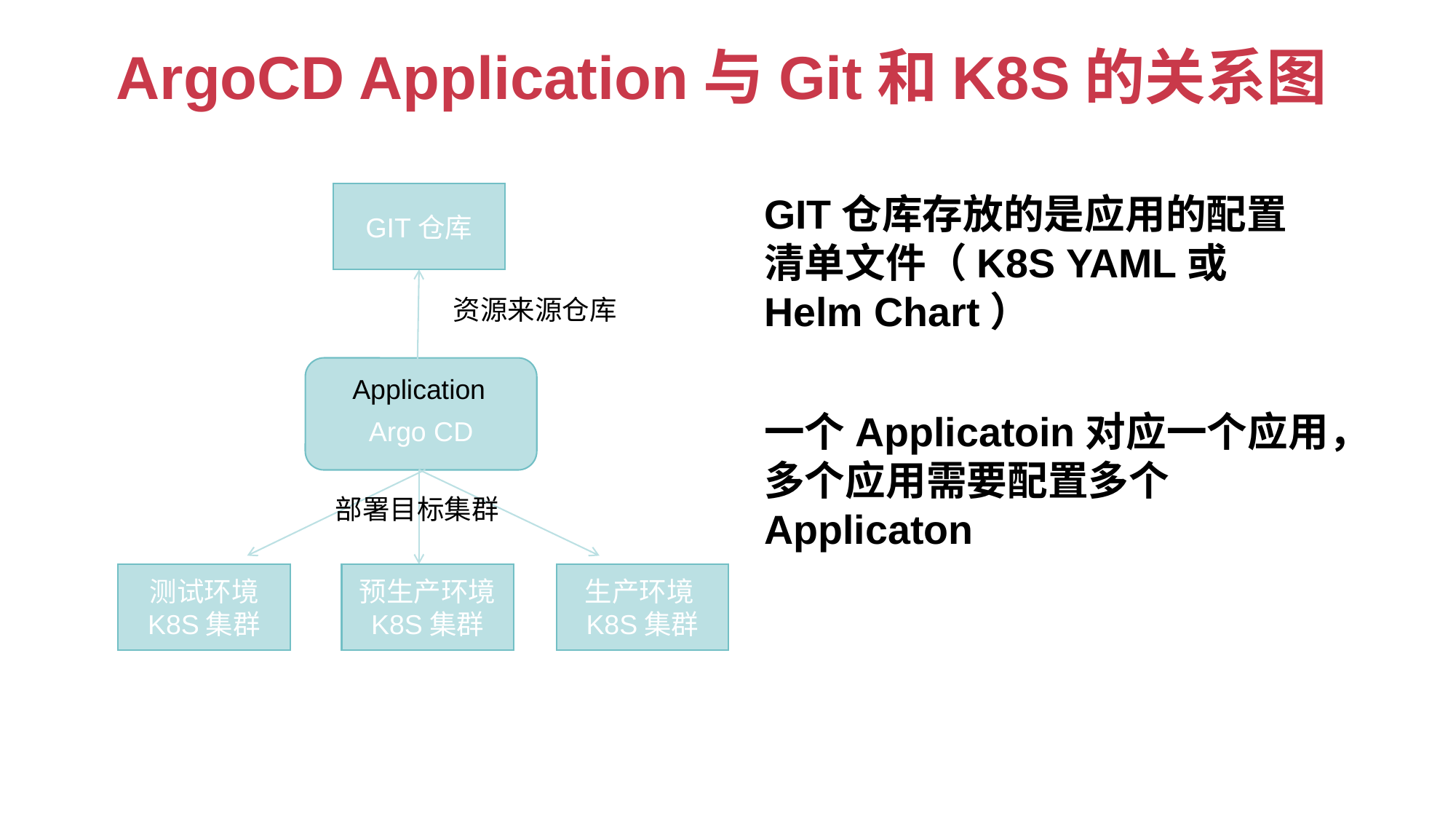

ArgoCD Application与Git和K8S的关系图
GIT仓库
GIT仓库存放的是应用的配置清单文件（K8S YAML或Helm Chart）
资源来源仓库

Argo CD
Application
一个Applicatoin对应一个应用，多个应用需要配置多个Applicaton
部署目标集群
测试环境
K8S集群
预生产环境
K8S集群
生产环境K8S集群